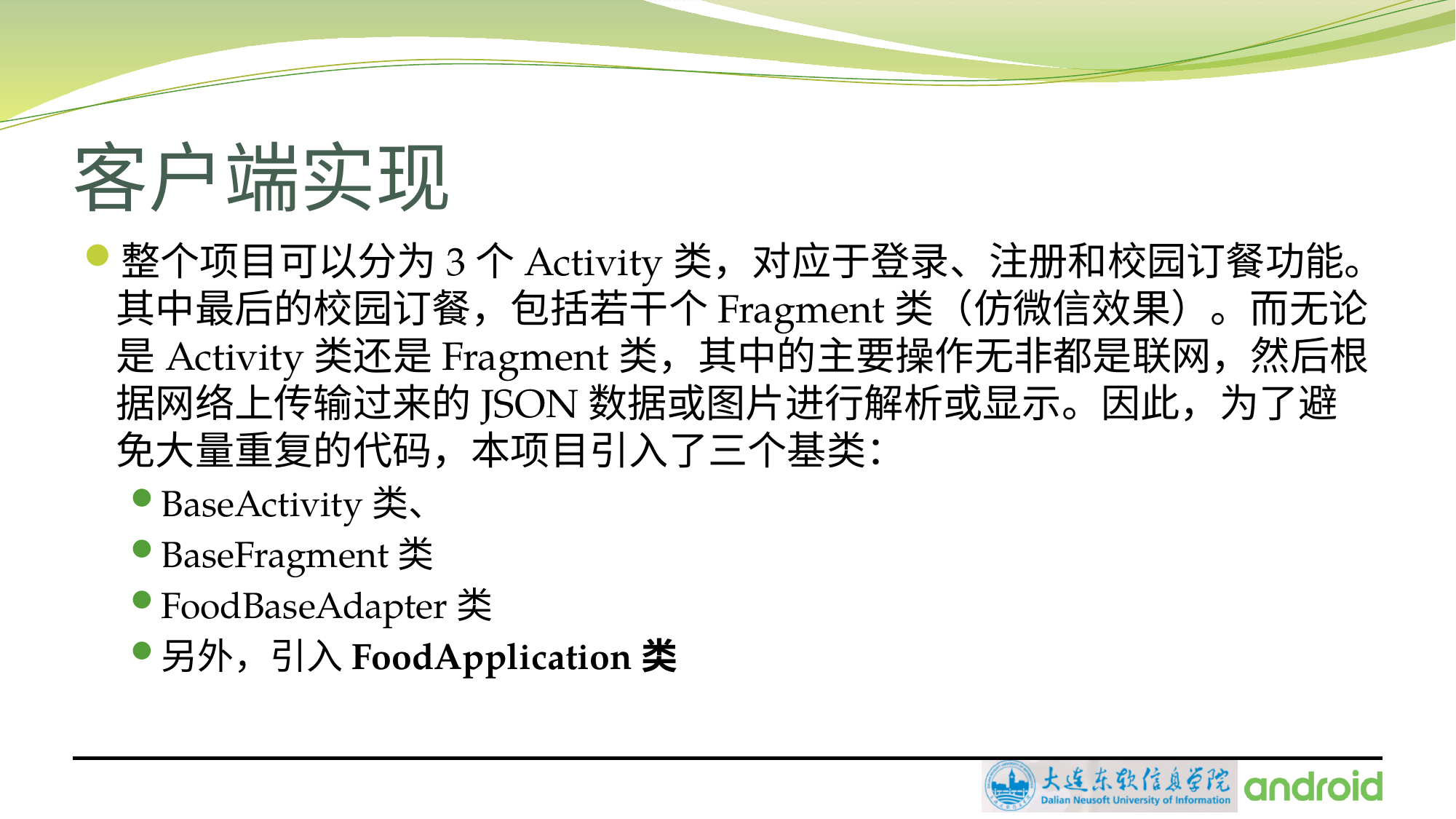

# 客户端实现
整个项目可以分为3个Activity类，对应于登录、注册和校园订餐功能。其中最后的校园订餐，包括若干个Fragment类（仿微信效果）。而无论是Activity类还是Fragment类，其中的主要操作无非都是联网，然后根据网络上传输过来的JSON数据或图片进行解析或显示。因此，为了避免大量重复的代码，本项目引入了三个基类：
BaseActivity类、
BaseFragment类
FoodBaseAdapter类
另外，引入FoodApplication类